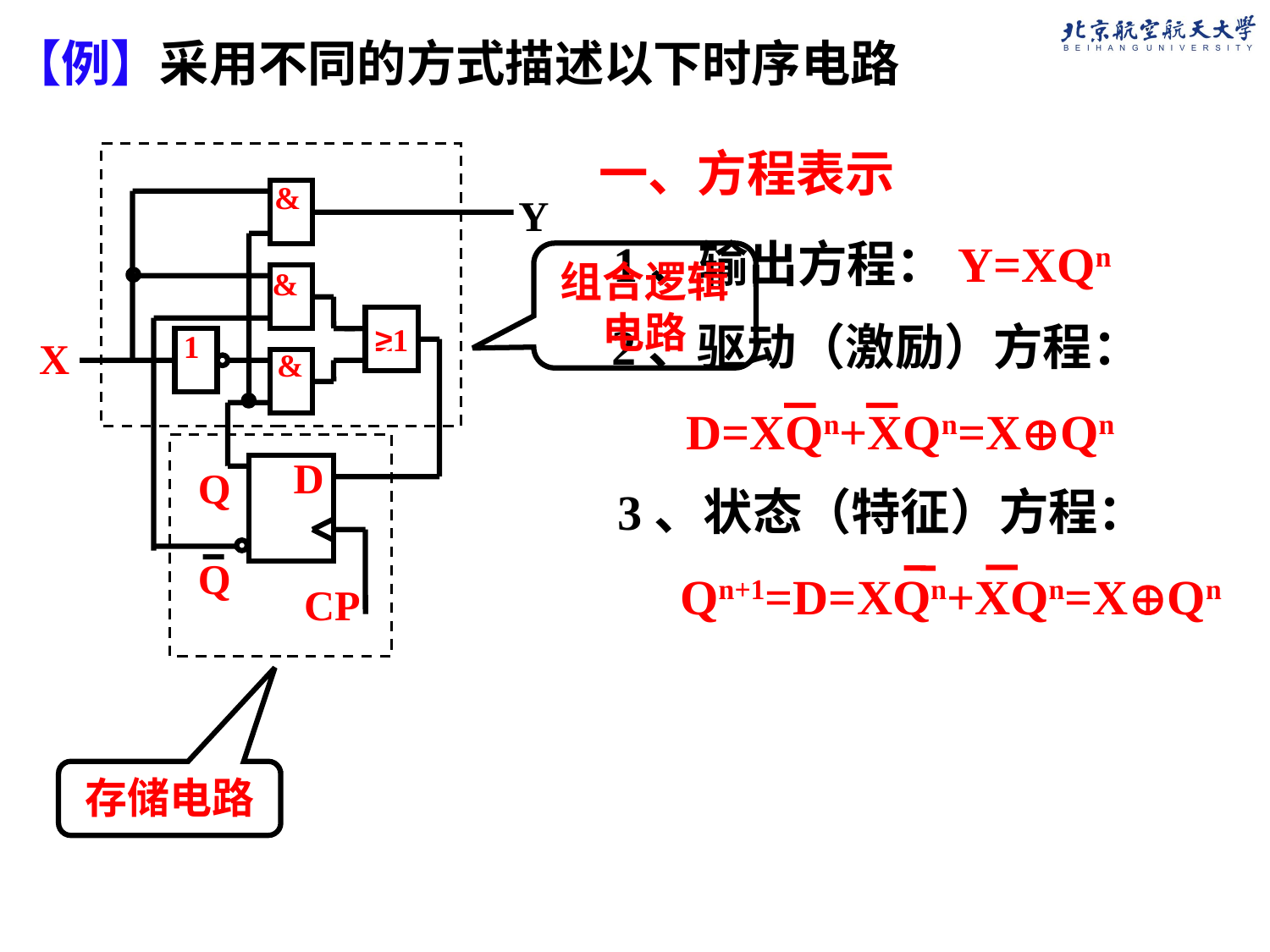

【例】采用不同的方式描述以下时序电路
一、方程表示

&

Y

&

≥1

1
X

&

D
Q

Q

CP
1、输出方程：Y=XQn
组合逻辑电路
2、驱动（激励）方程：
D=XQn+XQn=X⊕Qn

3、状态（特征）方程：
Qn+1=D=XQn+XQn=X⊕Qn

存储电路